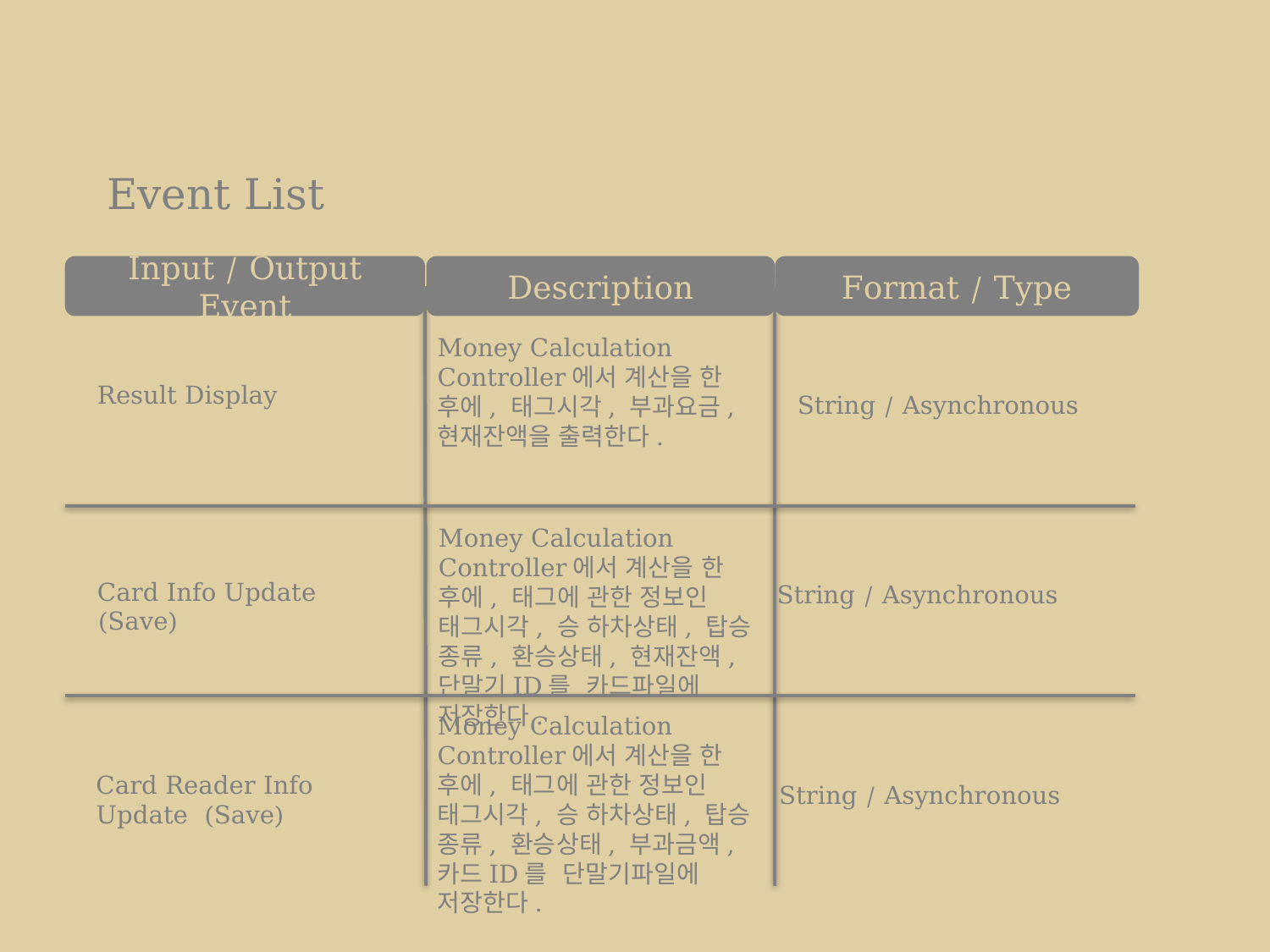

Event List
Input / Output Event
Description
Format / Type
Money Calculation Controller에서 계산을 한 후에, 태그시각, 부과요금, 현재잔액을 출력한다.

Result Display
String / Asynchronous
Money Calculation Controller에서 계산을 한 후에, 태그에 관한 정보인 태그시각, 승 하차상태, 탑승 종류, 환승상태, 현재잔액, 단말기ID를  카드파일에 저장한다.

Card Info Update (Save)
String / Asynchronous
Money Calculation Controller에서 계산을 한 후에, 태그에 관한 정보인 태그시각, 승 하차상태, 탑승 종류, 환승상태, 부과금액, 카드ID를  단말기파일에 저장한다.
Card Reader Info Update  (Save)
String / Asynchronous